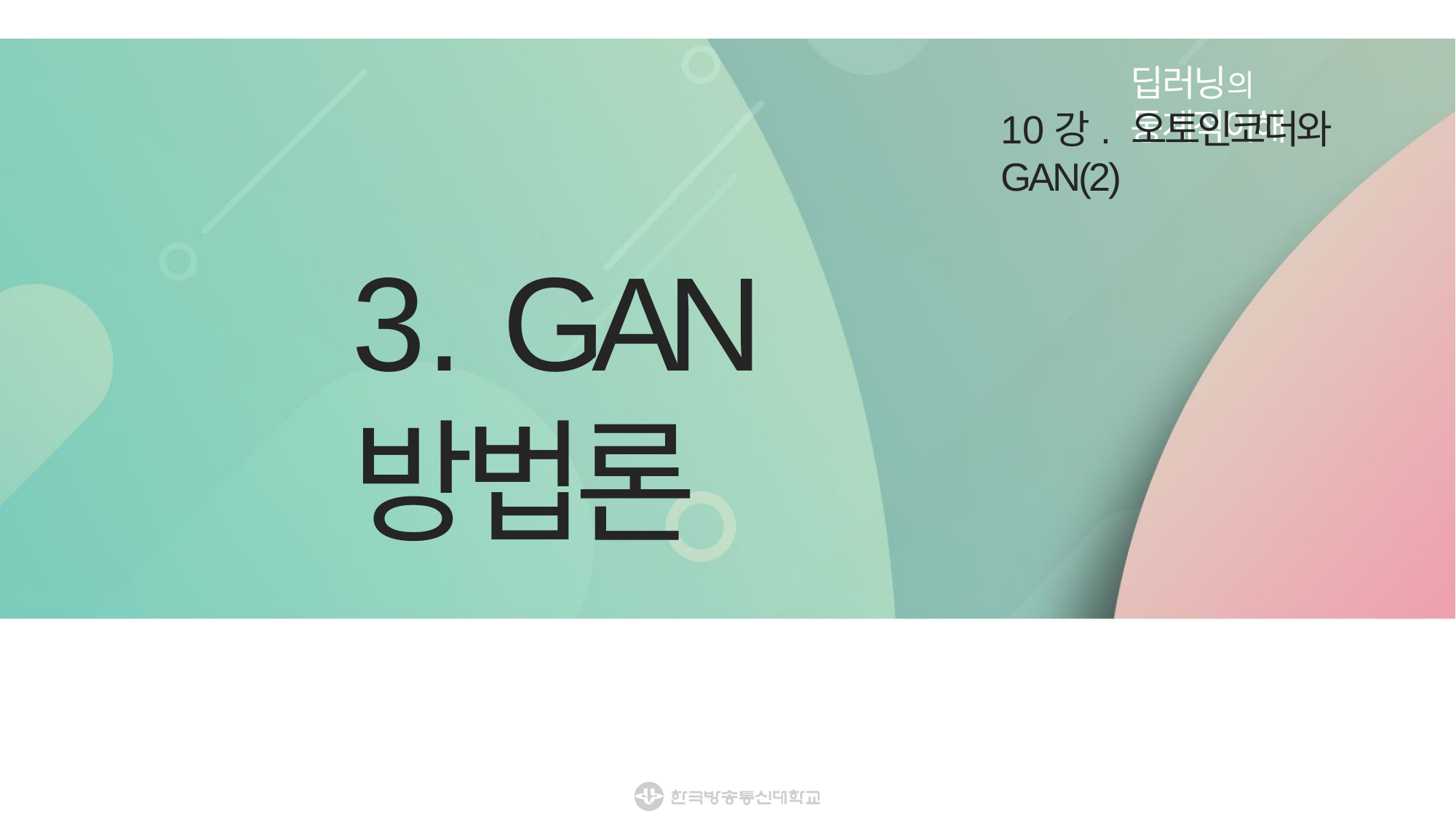

딥러닝의 통계적이해
10강. 오토인코더와 GAN(2)
3. GAN 방법론